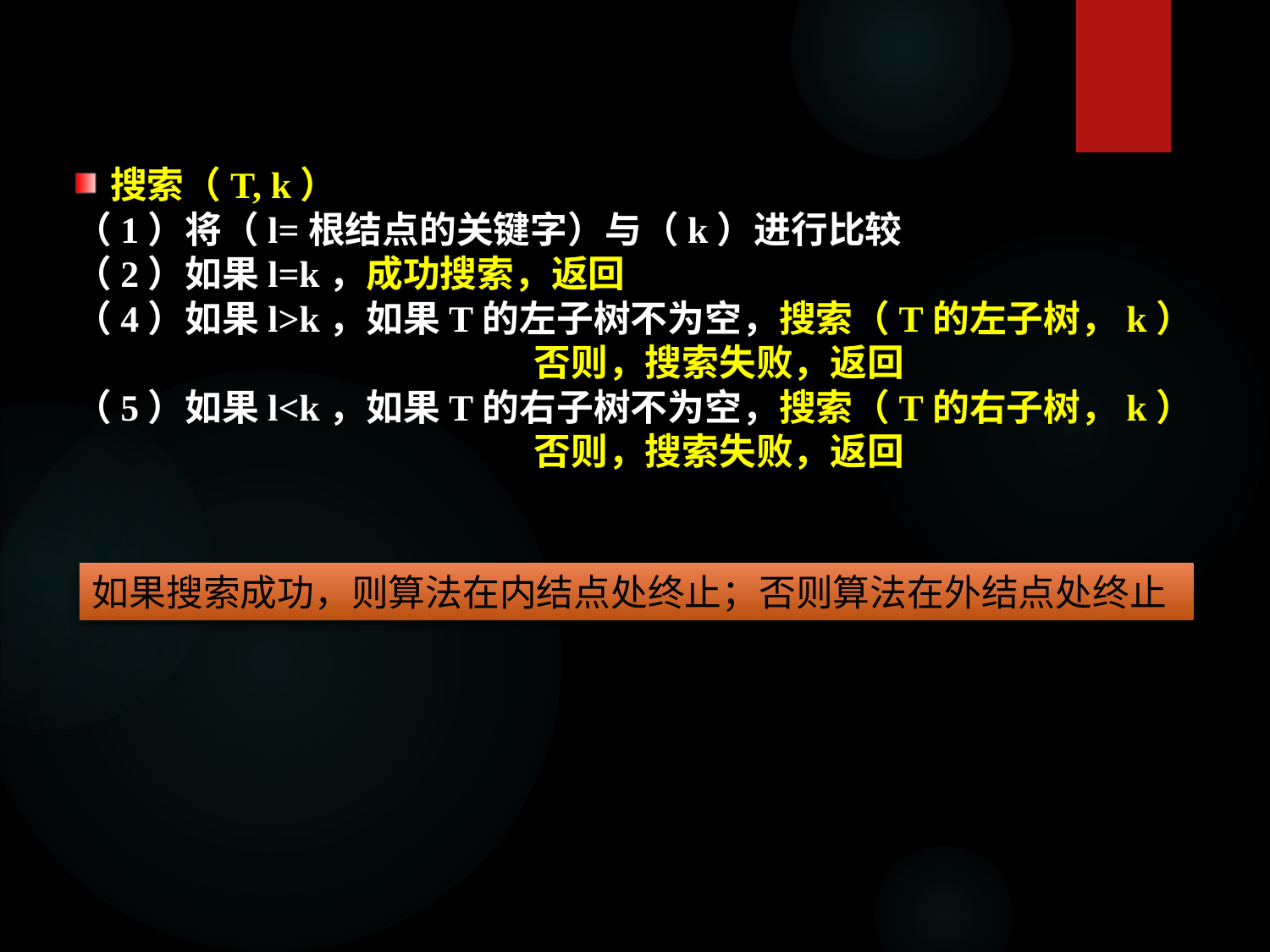

搜索（T, k）
（1）将（l=根结点的关键字）与（k）进行比较
（2）如果l=k，成功搜索，返回
（4）如果l>k，如果T的左子树不为空，搜索（T的左子树，k）
				    否则，搜索失败，返回
（5）如果l<k，如果T的右子树不为空，搜索（T的右子树，k）
				    否则，搜索失败，返回

如果搜索成功，则算法在内结点处终止；否则算法在外结点处终止